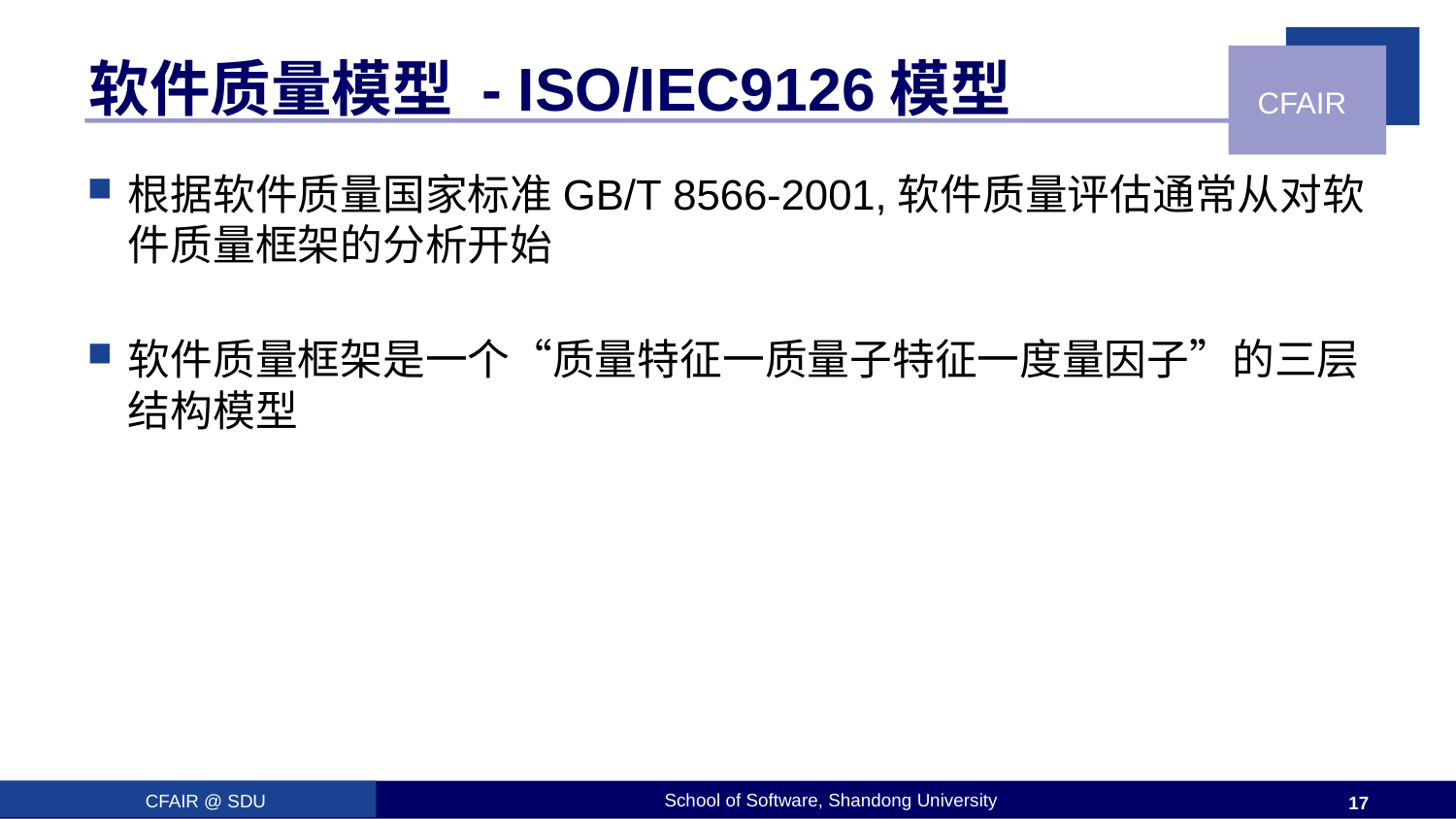

# 软件质量模型 - ISO/IEC9126模型
根据软件质量国家标准GB/T 8566-2001,软件质量评估通常从对软件质量框架的分析开始

软件质量框架是一个“质量特征一质量子特征一度量因子”的三层结构模型